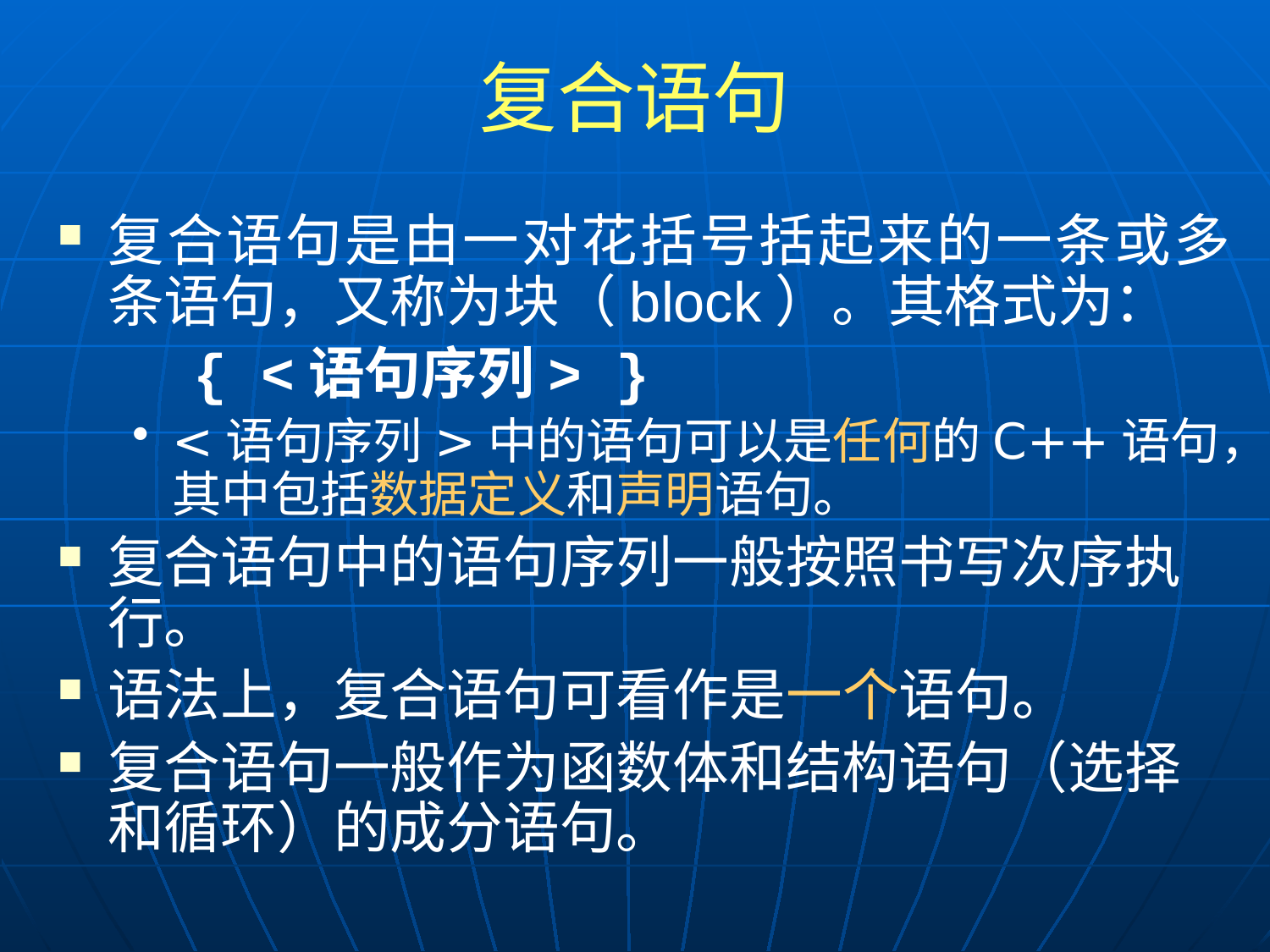

# 复合语句
复合语句是由一对花括号括起来的一条或多条语句，又称为块（block）。其格式为：
    { <语句序列> }
<语句序列>中的语句可以是任何的C++语句，其中包括数据定义和声明语句。
复合语句中的语句序列一般按照书写次序执行。
语法上，复合语句可看作是一个语句。
复合语句一般作为函数体和结构语句（选择和循环）的成分语句。